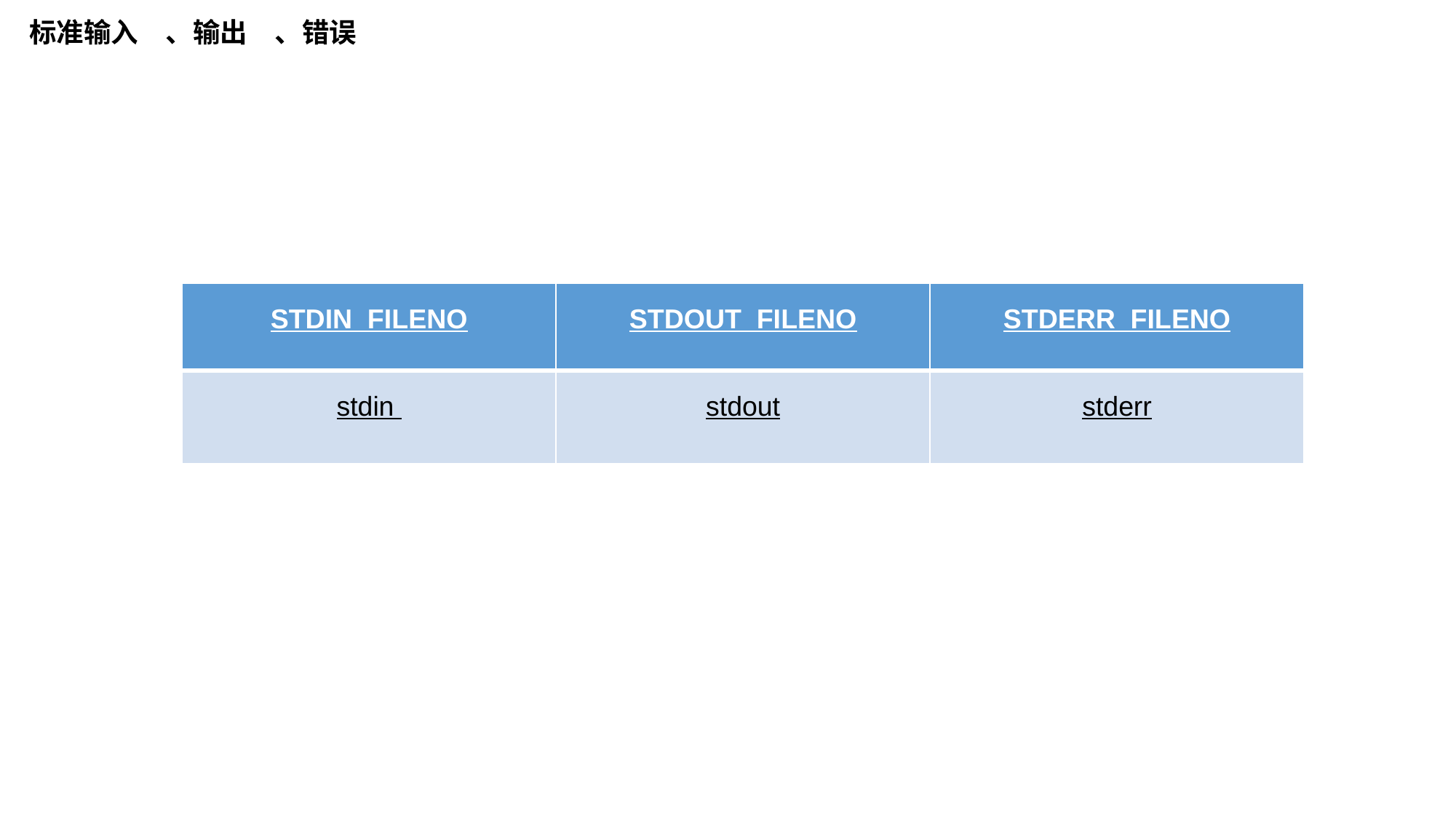

标准输入　、输出　、错误
| STDIN\_FILENO | STDOUT\_FILENO | STDERR\_FILENO |
| --- | --- | --- |
| stdin | stdout | stderr |